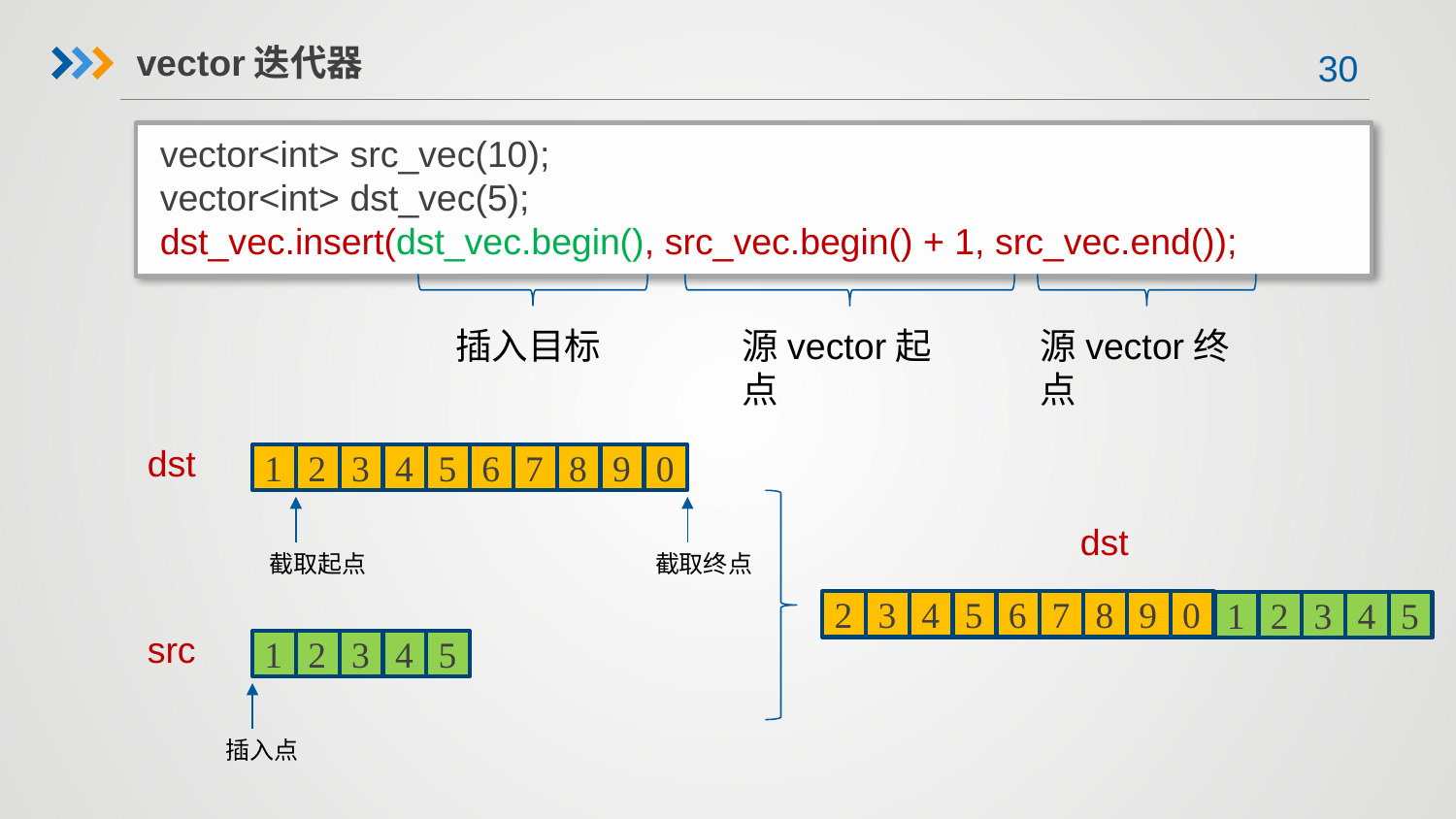

vector迭代器

vector<int> src_vec(10);
vector<int> dst_vec(5);
dst_vec.insert(dst_vec.begin(), src_vec.begin() + 1, src_vec.end());

插入目标
源vector起点
源vector终点
dst
1

2

3

4

5

6

7

8

9

0

dst
截取起点
截取终点
2

3

4

5

6

7

8

9

0

1

2

3

4

5

src
1

2

3

4

5

插入点